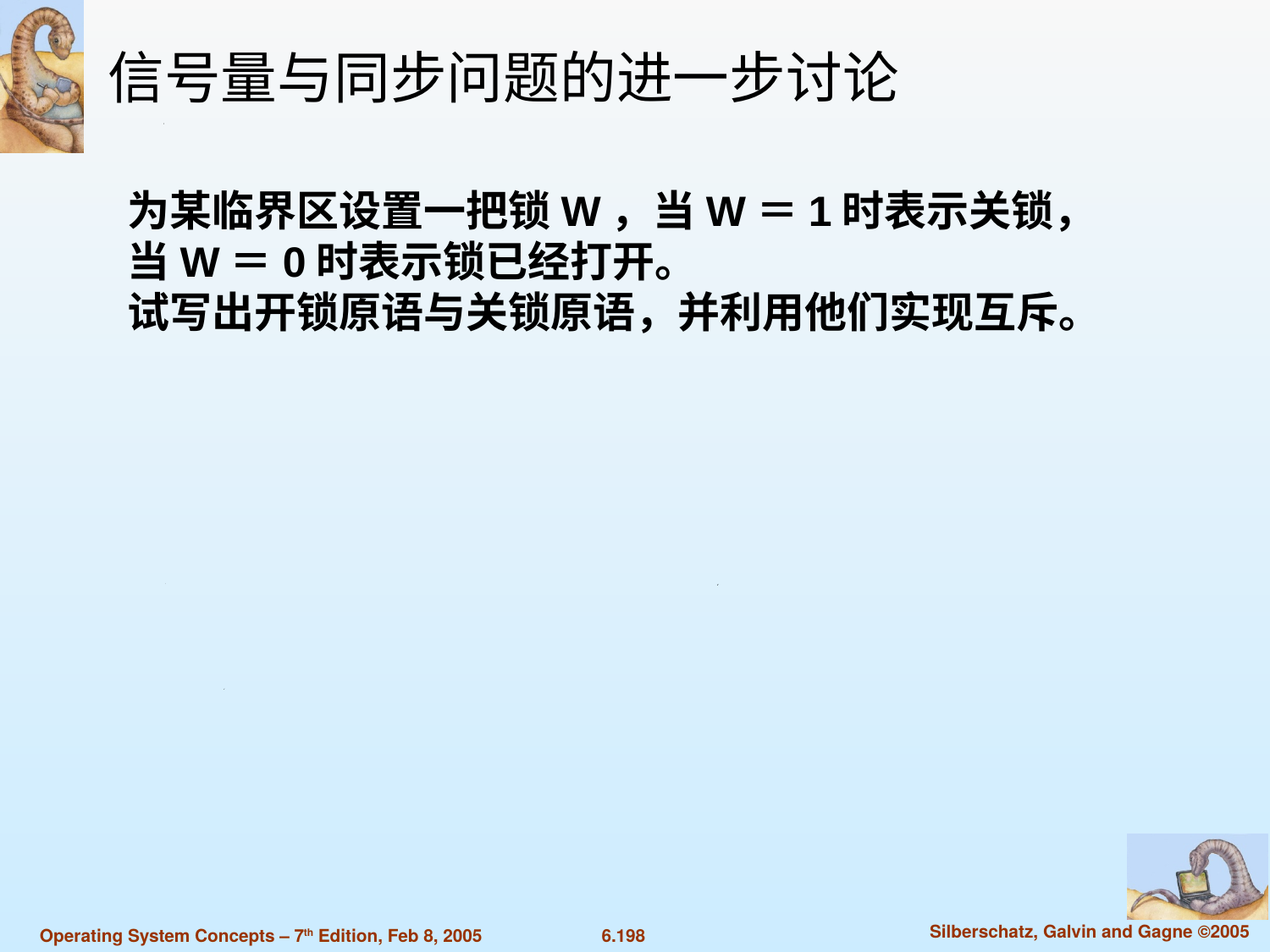

信号量与同步问题的进一步讨论
为某临界区设置一把锁W，当W＝1时表示关锁，当W＝0时表示锁已经打开。
试写出开锁原语与关锁原语，并利用他们实现互斥。